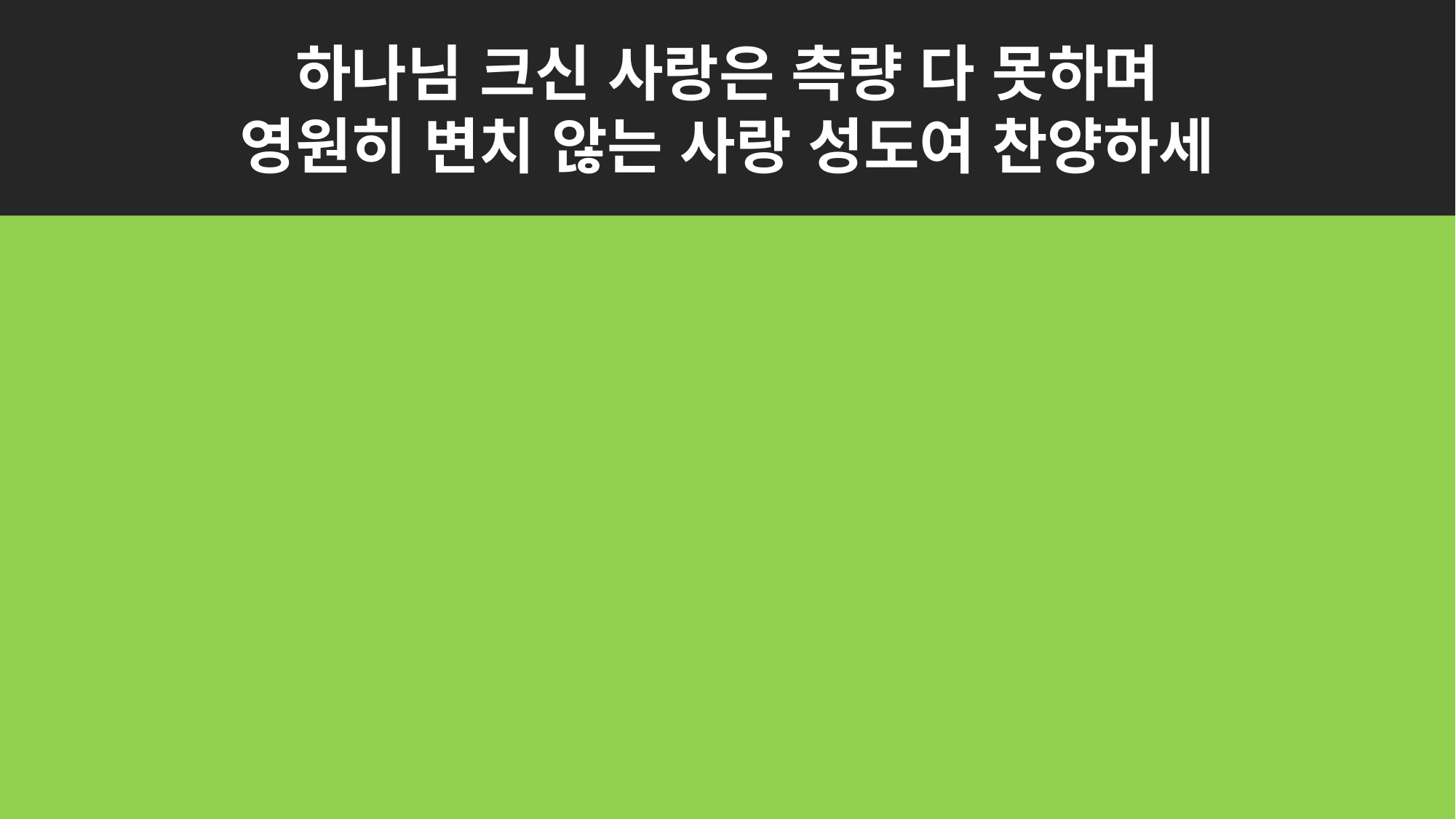

하나님 크신 사랑은 측량 다 못하며
영원히 변치 않는 사랑 성도여 찬양하세